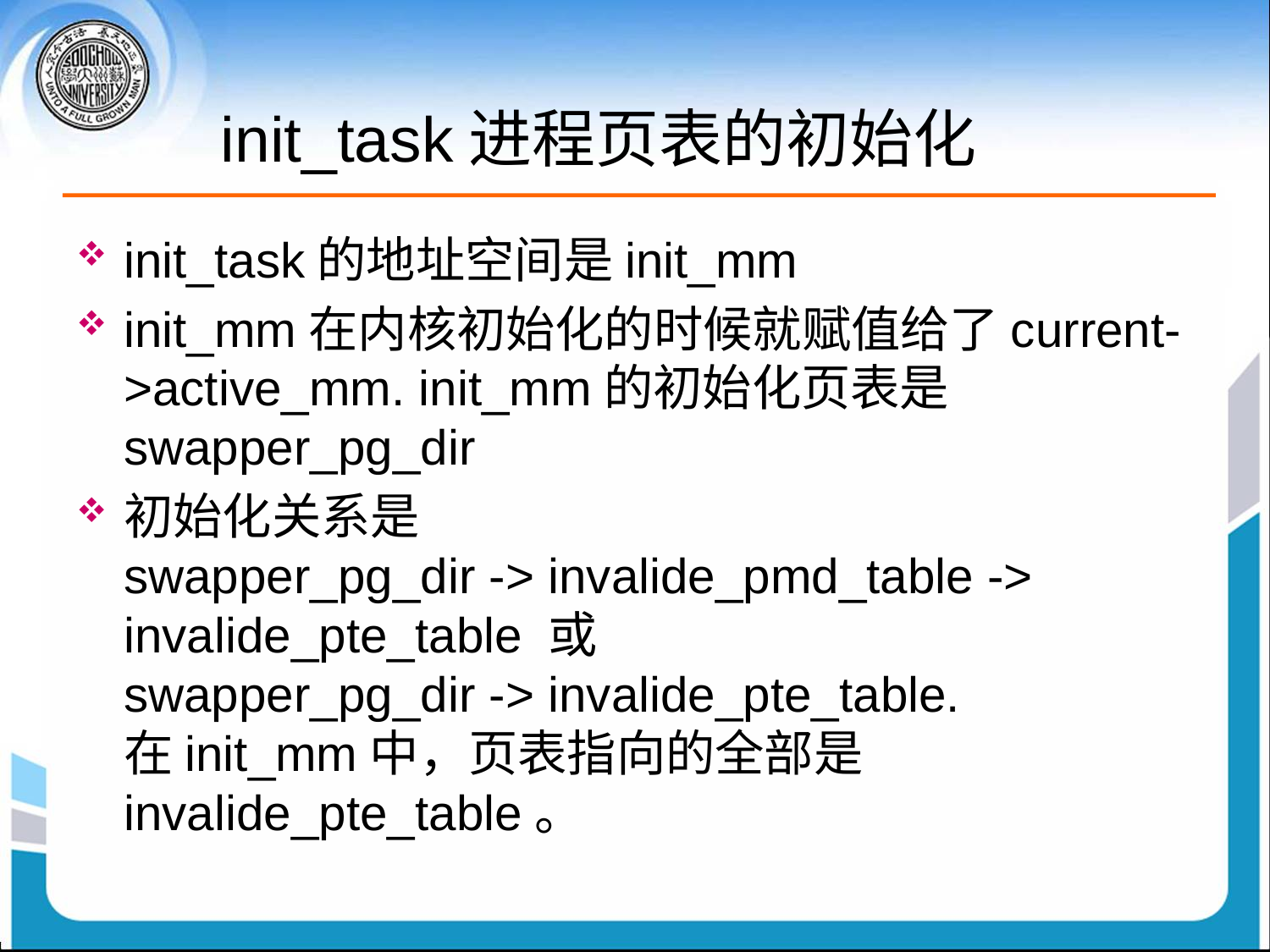

# init_task进程页表的初始化
init_task的地址空间是init_mm
init_mm在内核初始化的时候就赋值给了current->active_mm. init_mm的初始化页表是swapper_pg_dir
初始化关系是
swapper_pg_dir -> invalide_pmd_table -> invalide_pte_table 或
swapper_pg_dir -> invalide_pte_table.
在init_mm中，页表指向的全部是invalide_pte_table。